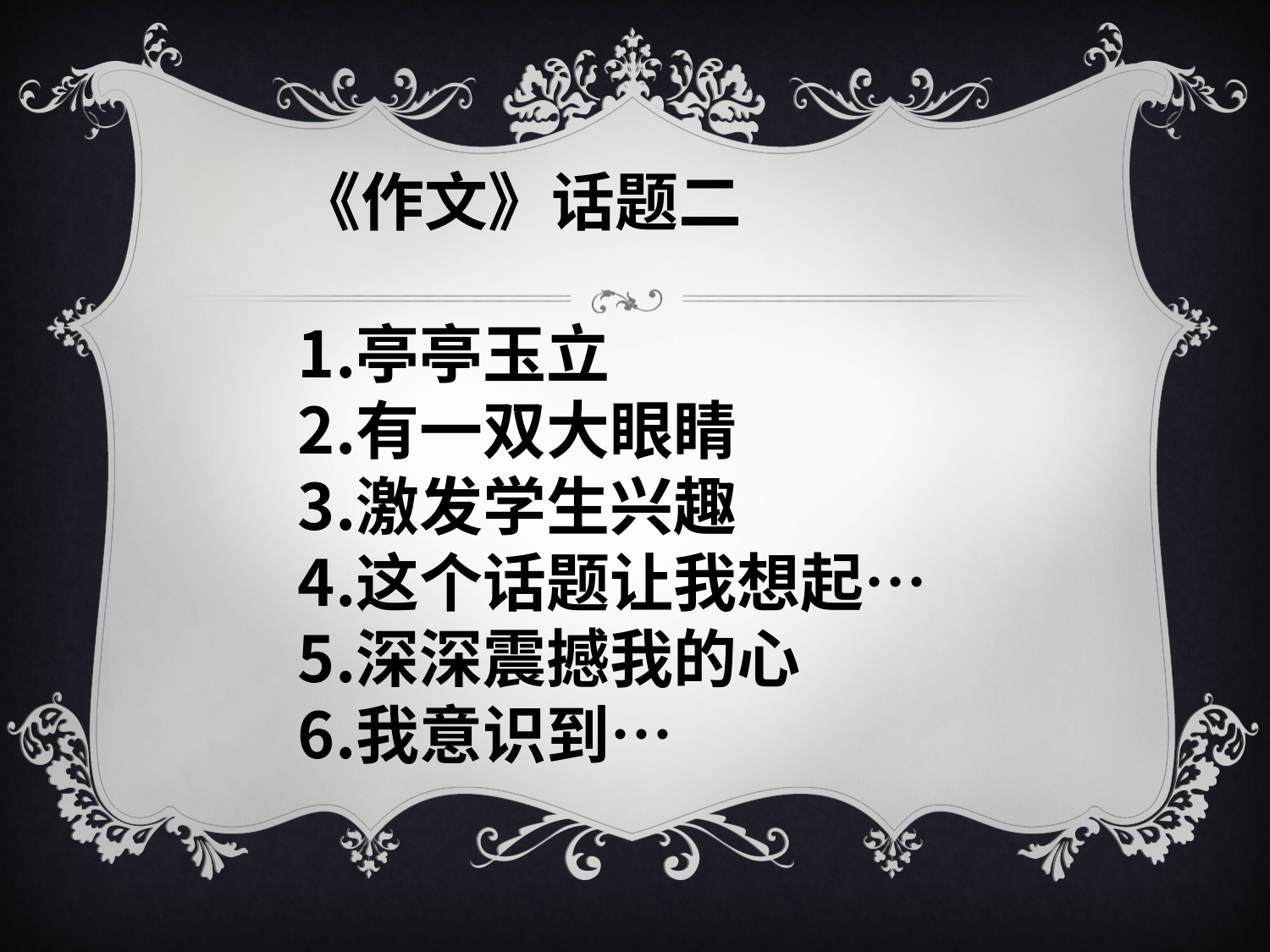

《作文》话题二

亭亭玉立
有一双大眼睛
激发学生兴趣
这个话题让我想起…
深深震撼我的心
我意识到…